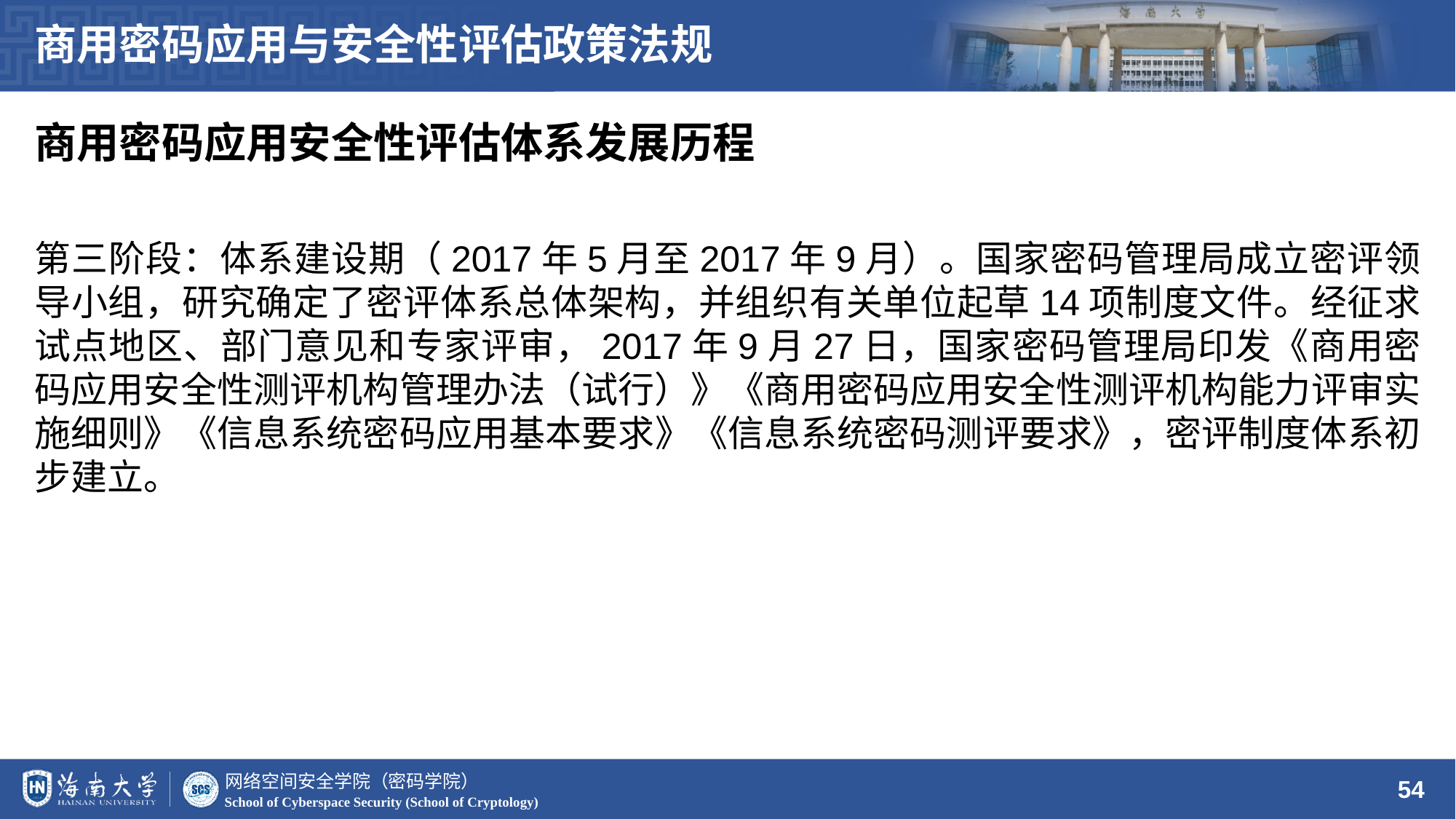

商用密码应用与安全性评估政策法规

商用密码应用安全性评估体系发展历程

第三阶段：体系建设期（2017年5月至2017年9月）。国家密码管理局成立密评领导小组，研究确定了密评体系总体架构，并组织有关单位起草14项制度文件。经征求试点地区、部门意见和专家评审，2017年9月27日，国家密码管理局印发《商用密码应用安全性测评机构管理办法（试行）》《商用密码应用安全性测评机构能力评审实施细则》《信息系统密码应用基本要求》《信息系统密码测评要求》，密评制度体系初步建立。
54